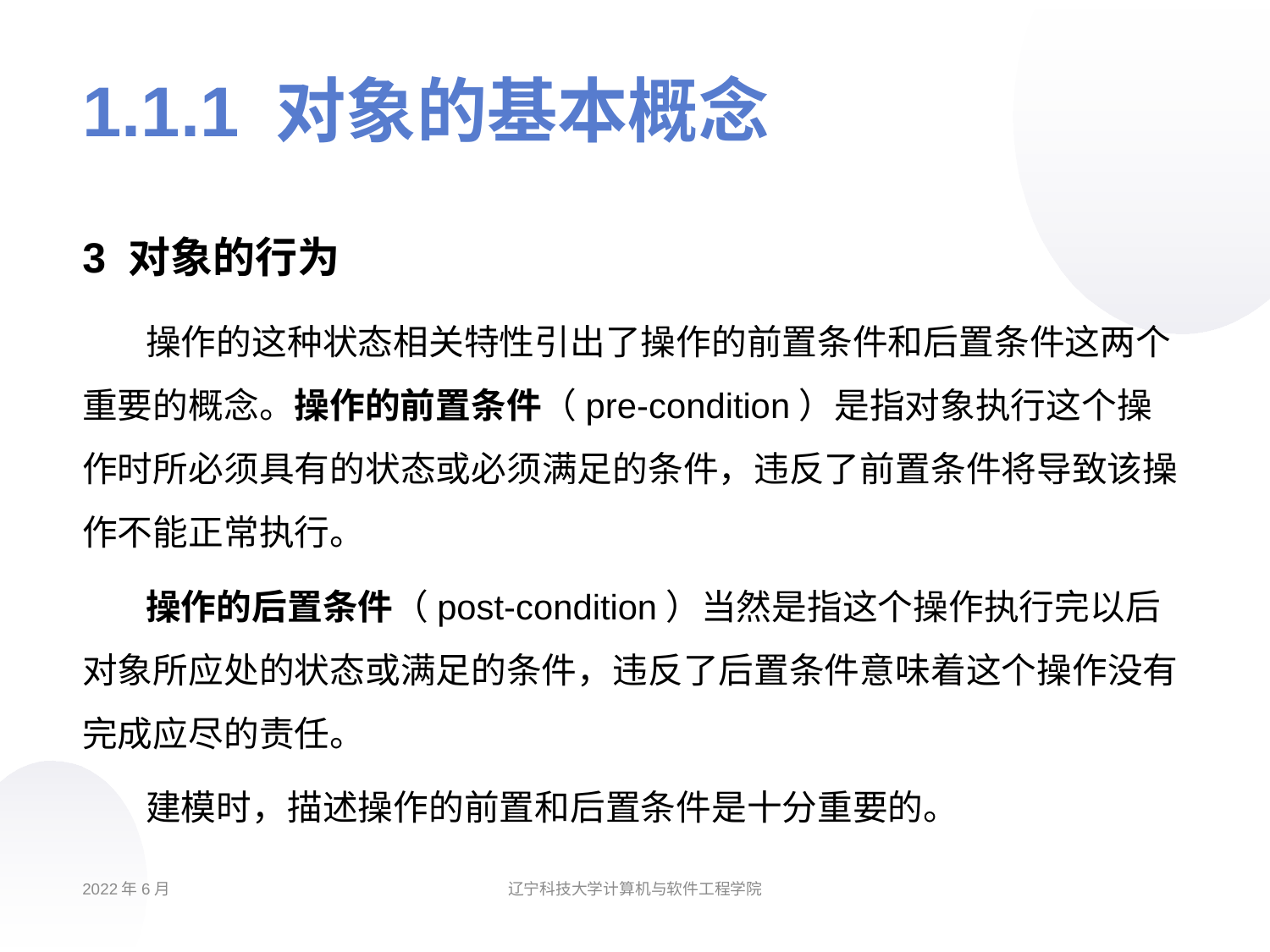

# 1.1.1 对象的基本概念
3 对象的行为
操作的这种状态相关特性引出了操作的前置条件和后置条件这两个重要的概念。操作的前置条件（pre-condition）是指对象执行这个操作时所必须具有的状态或必须满足的条件，违反了前置条件将导致该操作不能正常执行。
操作的后置条件（post-condition）当然是指这个操作执行完以后对象所应处的状态或满足的条件，违反了后置条件意味着这个操作没有完成应尽的责任。
建模时，描述操作的前置和后置条件是十分重要的。

2022年6月
辽宁科技大学计算机与软件工程学院
17